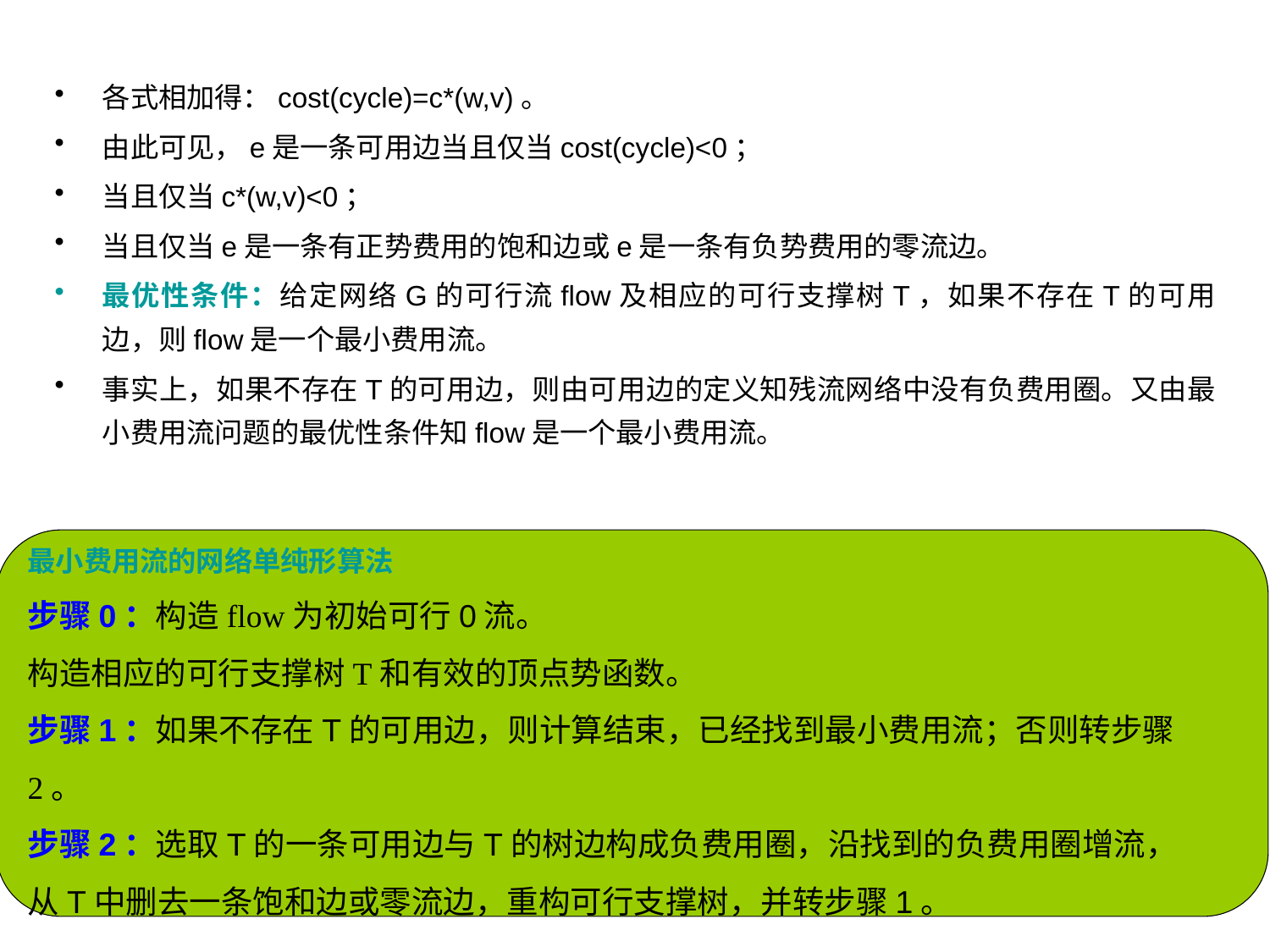

各式相加得：cost(cycle)=c*(w,v)。
由此可见，e是一条可用边当且仅当cost(cycle)<0；
当且仅当c*(w,v)<0；
当且仅当e是一条有正势费用的饱和边或e是一条有负势费用的零流边。
最优性条件：给定网络G的可行流flow及相应的可行支撑树T，如果不存在T的可用边，则flow是一个最小费用流。
事实上，如果不存在T的可用边，则由可用边的定义知残流网络中没有负费用圈。又由最小费用流问题的最优性条件知flow是一个最小费用流。
最小费用流的网络单纯形算法
步骤0：构造flow为初始可行0流。
构造相应的可行支撑树T和有效的顶点势函数。
步骤1：如果不存在T的可用边，则计算结束，已经找到最小费用流；否则转步骤2。
步骤2：选取T的一条可用边与T的树边构成负费用圈，沿找到的负费用圈增流，
从T中删去一条饱和边或零流边，重构可行支撑树，并转步骤1。
44